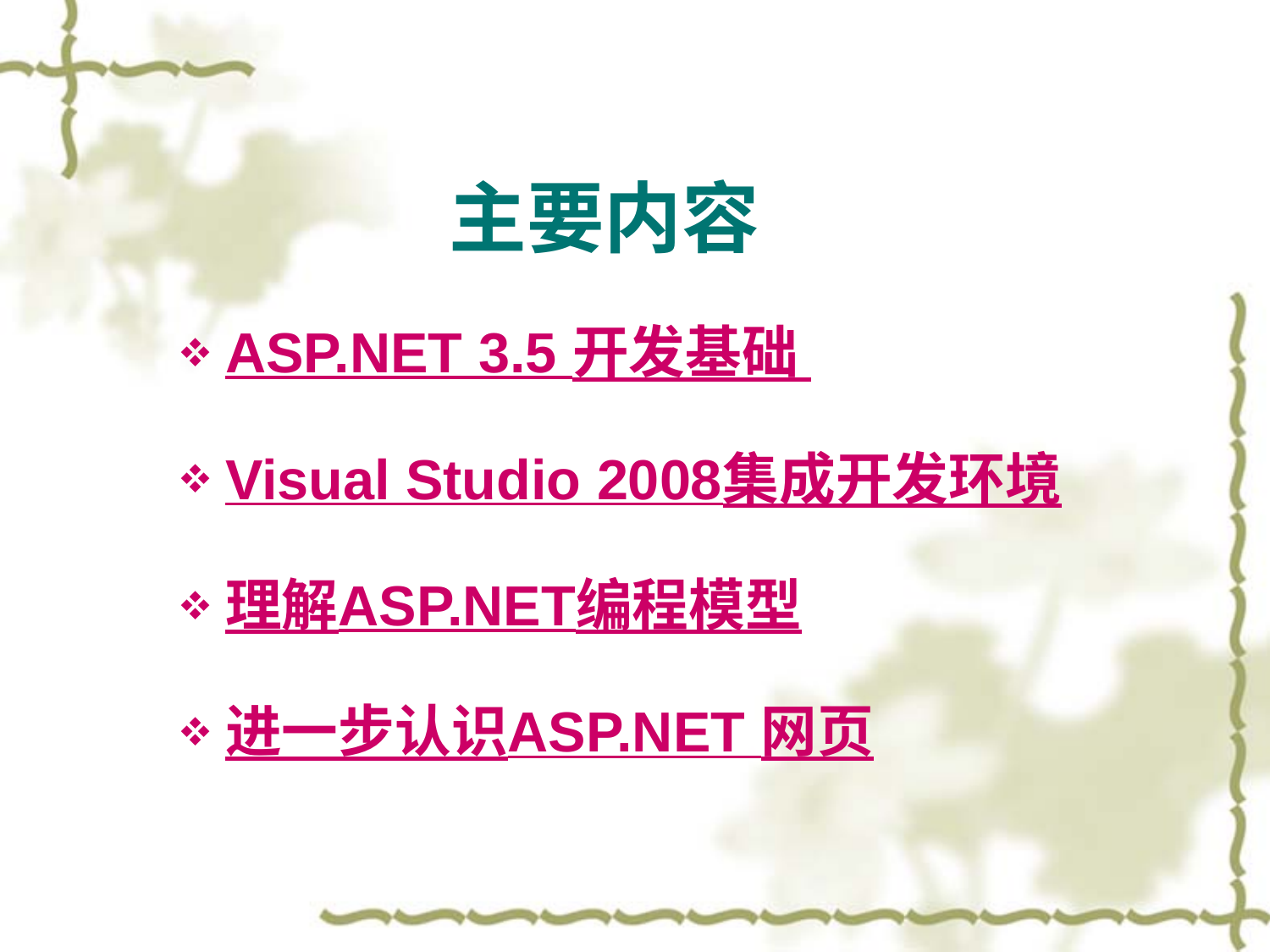

主要内容
ASP.NET 3.5 开发基础
Visual Studio 2008集成开发环境
理解ASP.NET编程模型
进一步认识ASP.NET 网页